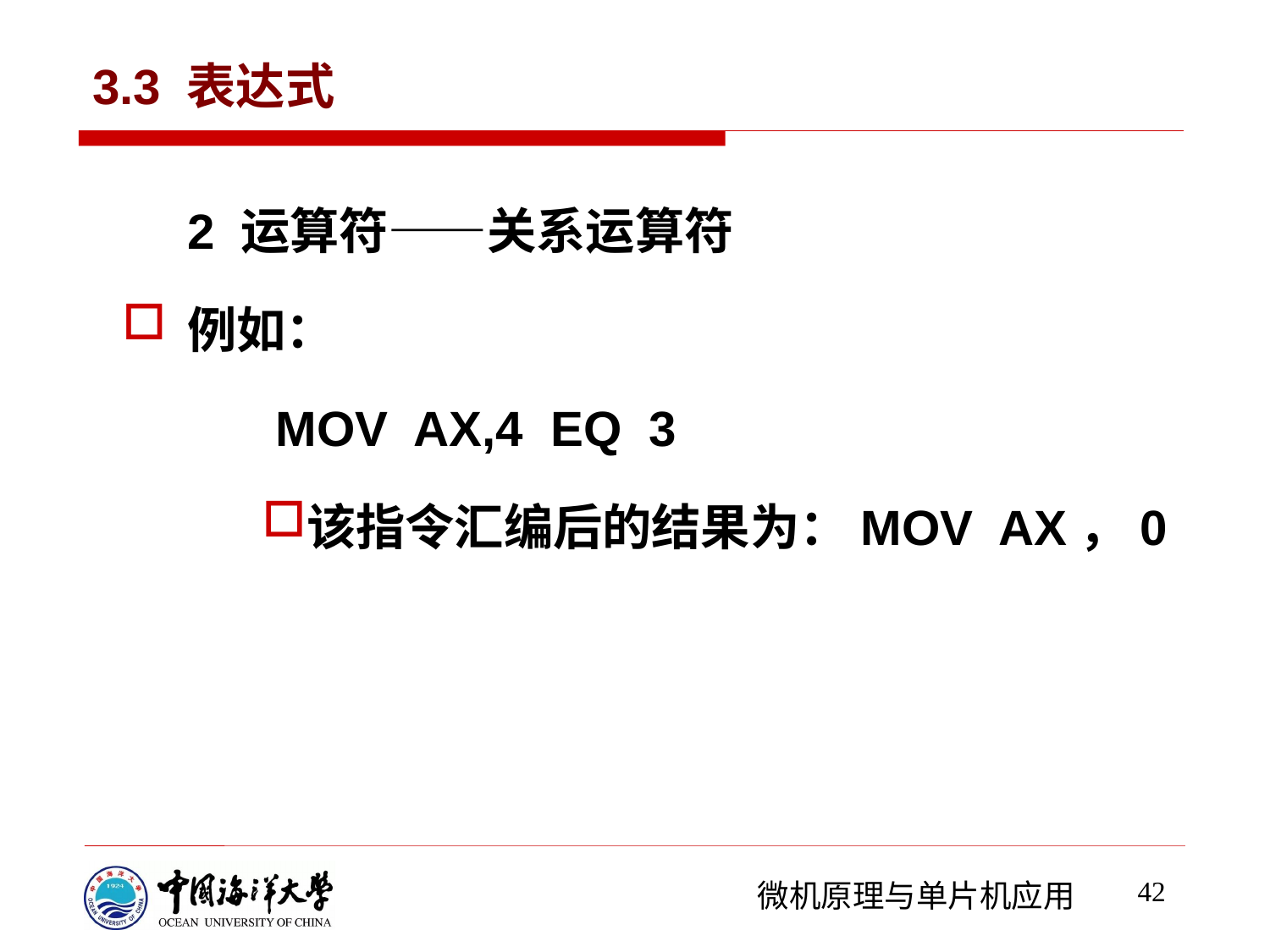

# 3.3 表达式
2 运算符——关系运算符
例如：
MOV  AX,4  EQ  3
该指令汇编后的结果为：MOV  AX，0

42